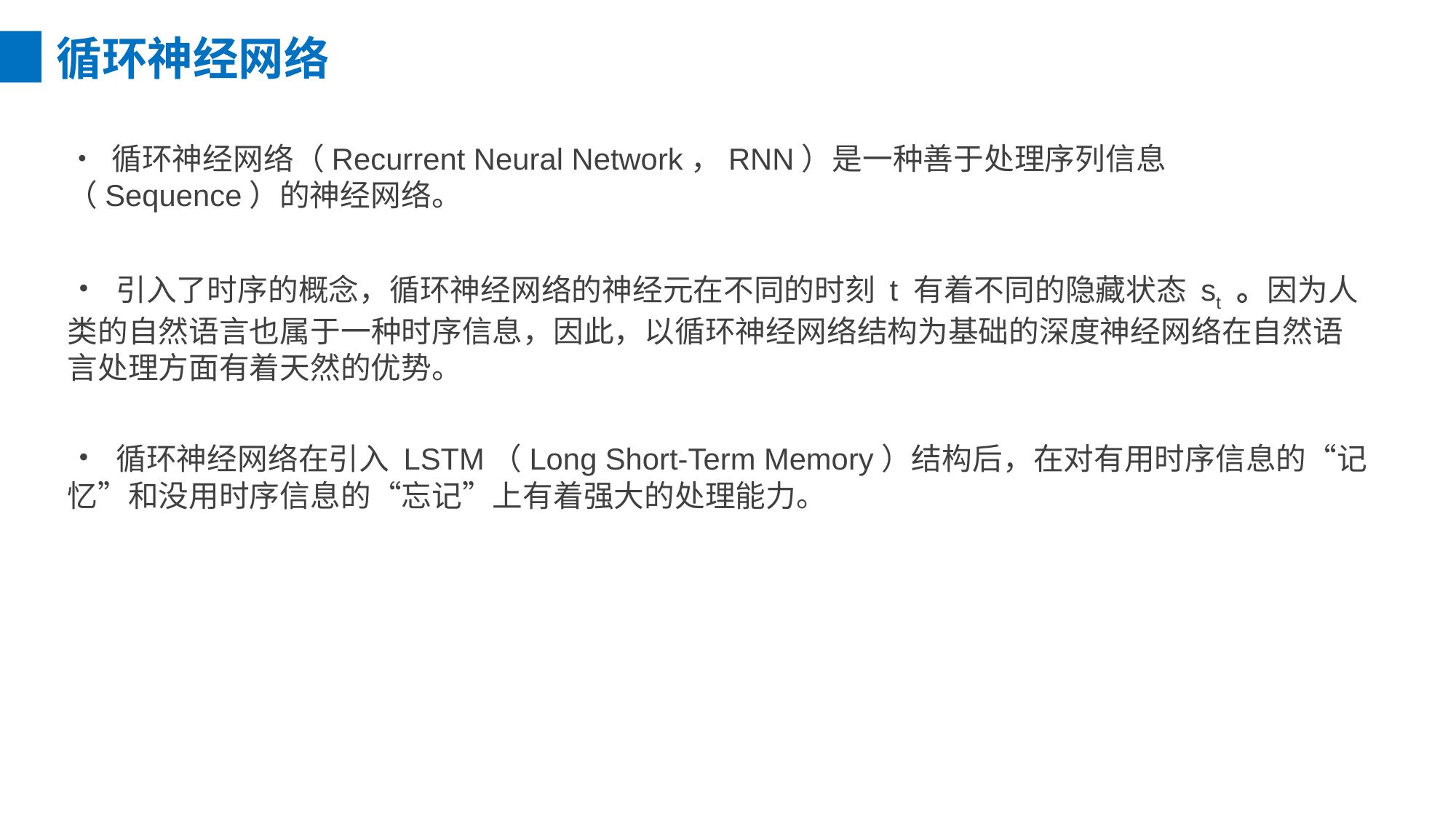

循环神经网络
• 循环神经网络（Recurrent Neural Network，RNN）是一种善于处理序列信息（Sequence）的神经网络。
• 引入了时序的概念，循环神经网络的神经元在不同的时刻 t 有着不同的隐藏状态 st 。因为人类的自然语言也属于一种时序信息，因此，以循环神经网络结构为基础的深度神经网络在自然语言处理方面有着天然的优势。
• 循环神经网络在引入 LSTM（Long Short-Term Memory）结构后，在对有用时序信息的“记忆”和没用时序信息的“忘记”上有着强大的处理能力。